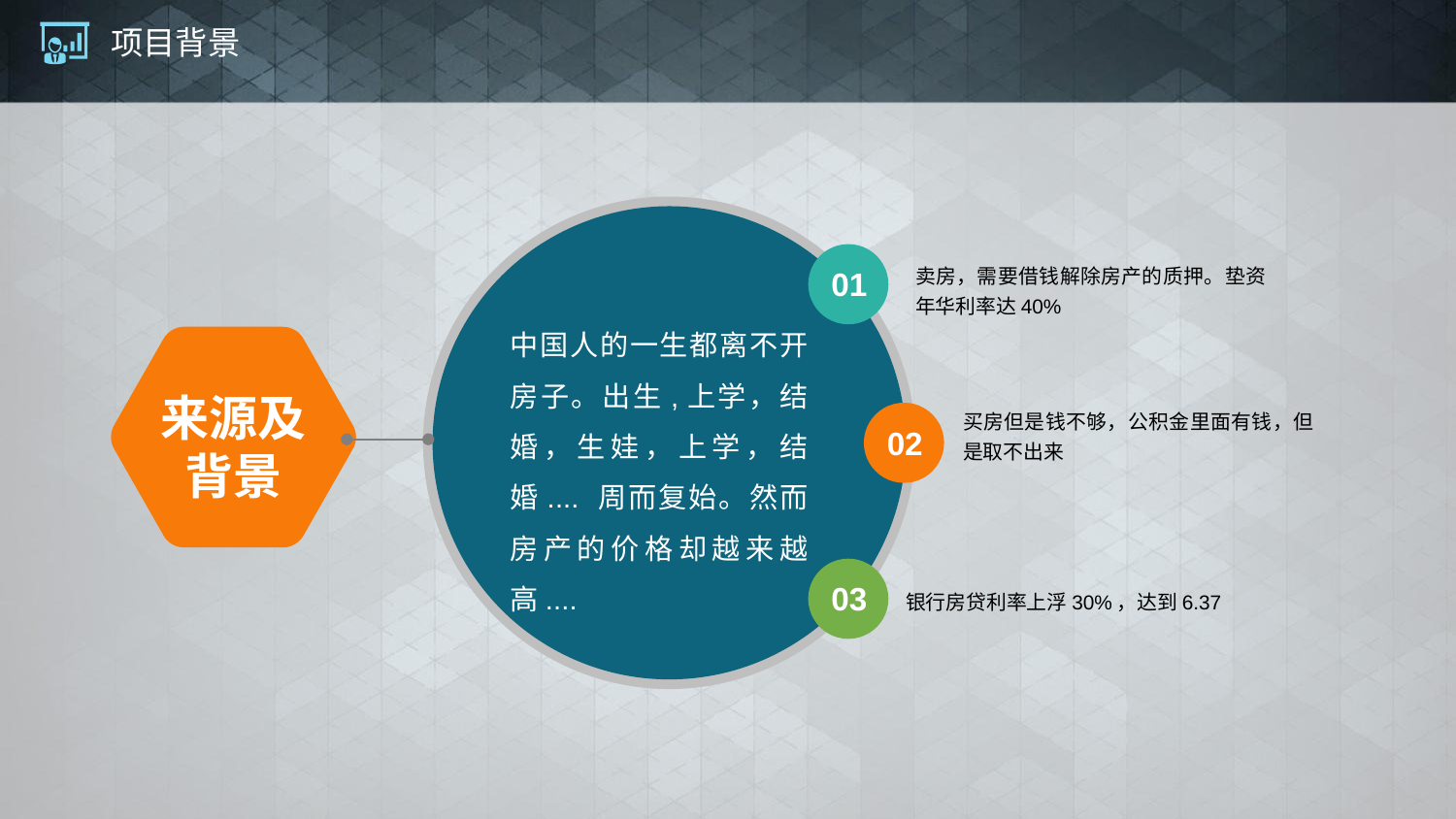

# 项目背景

01
卖房，需要借钱解除房产的质押。垫资年华利率达40%
中国人的一生都离不开房子。出生,上学，结婚，生娃，上学，结婚.... 周而复始。然而房产的价格却越来越高....

来源及背景
买房但是钱不够，公积金里面有钱，但是取不出来

02

03
银行房贷利率上浮30%，达到6.37